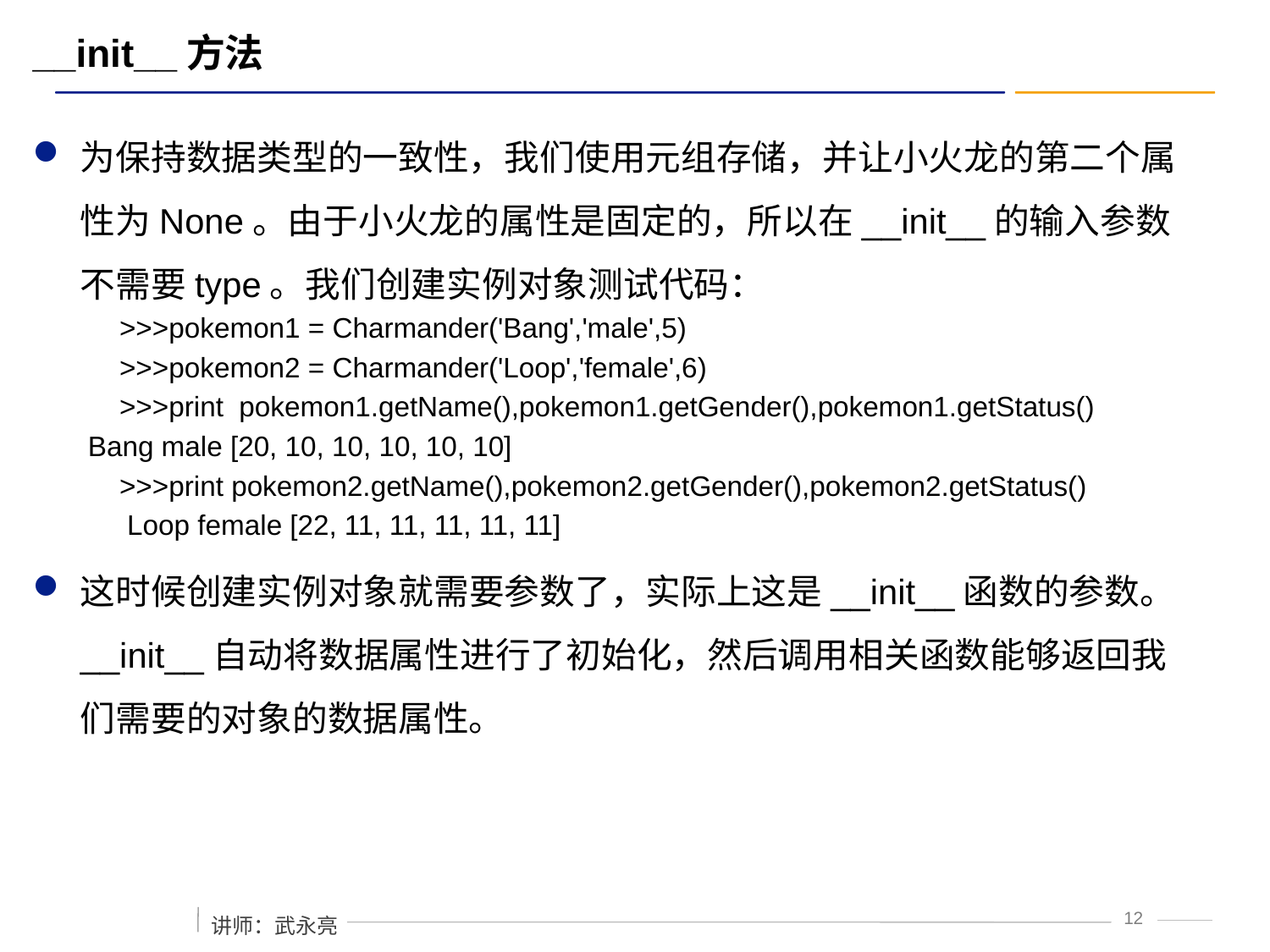

# __init__方法
为保持数据类型的一致性，我们使用元组存储，并让小火龙的第二个属性为None。由于小火龙的属性是固定的，所以在__init__的输入参数不需要type。我们创建实例对象测试代码：
    >>>pokemon1 = Charmander('Bang','male',5)
    >>>pokemon2 = Charmander('Loop','female',6)
    >>>print  pokemon1.getName(),pokemon1.getGender(),pokemon1.getStatus()
Bang male [20, 10, 10, 10, 10, 10]
    >>>print pokemon2.getName(),pokemon2.getGender(),pokemon2.getStatus()
     Loop female [22, 11, 11, 11, 11, 11]
这时候创建实例对象就需要参数了，实际上这是__init__函数的参数。__init__自动将数据属性进行了初始化，然后调用相关函数能够返回我们需要的对象的数据属性。